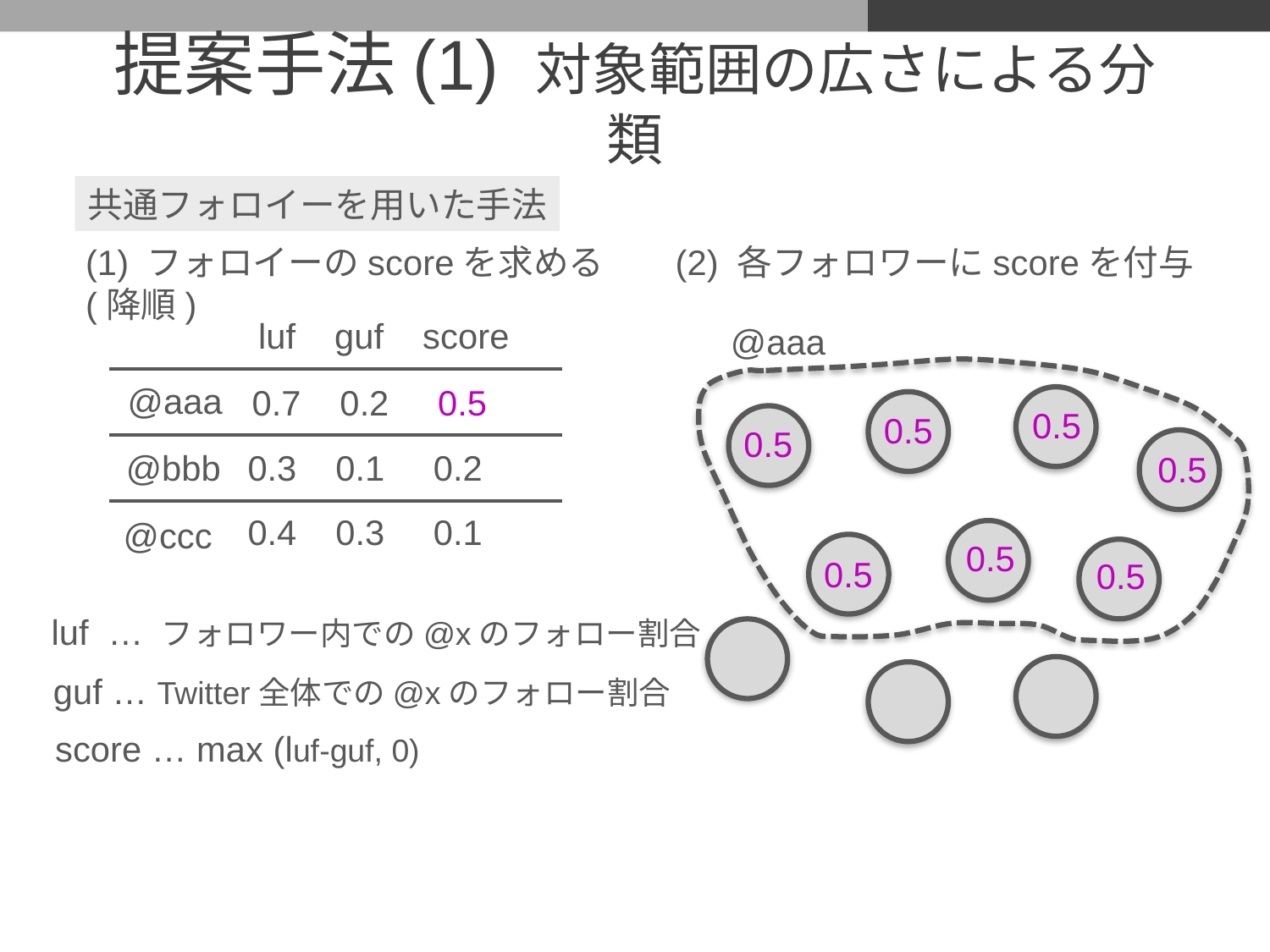

提案手法(1) 対象範囲の広さによる分類
共通フォロイーを用いた手法

(1) フォロイーのscoreを求める        (2) 各フォロワーにscoreを付与 (降順)
luf    guf    score
@aaa

@aaa
0.7    0.2     0.5

0.5
0.5

0.5

@bbb
0.3    0.1     0.2
0.5
0.4    0.3     0.1
@ccc

0.5

0.5
0.5
luf  … フォロワー内での@xのフォロー割合

guf … Twitter全体での@xのフォロー割合
score … max (luf-guf, 0)